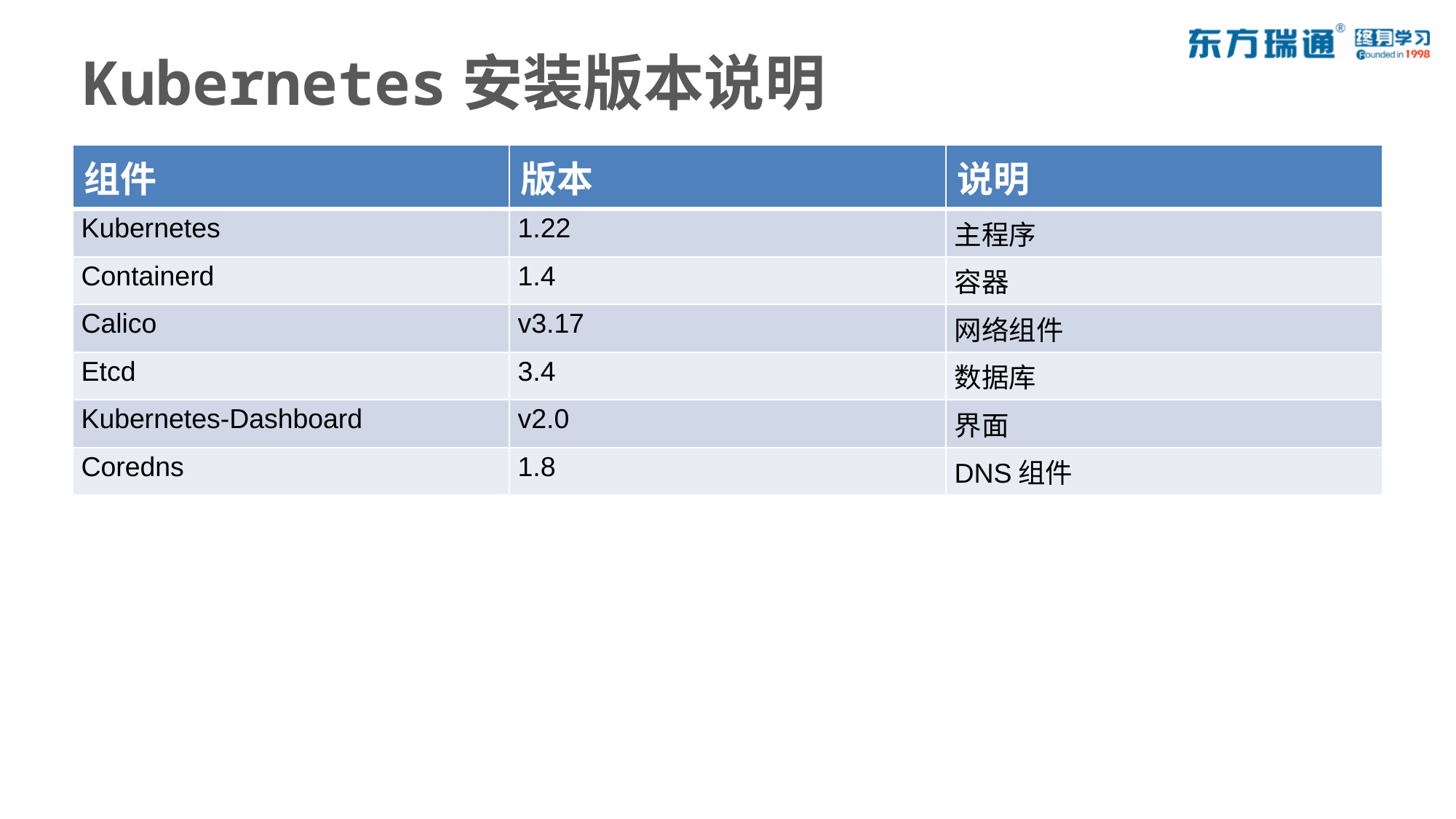

# Kubernetes安装版本说明
| 组件 | 版本 | 说明 |
| --- | --- | --- |
| Kubernetes | 1.22 | 主程序 |
| Containerd | 1.4 | 容器 |
| Calico | v3.17 | 网络组件 |
| Etcd | 3.4 | 数据库 |
| Kubernetes-Dashboard | v2.0 | 界面 |
| Coredns | 1.8 | DNS组件 |